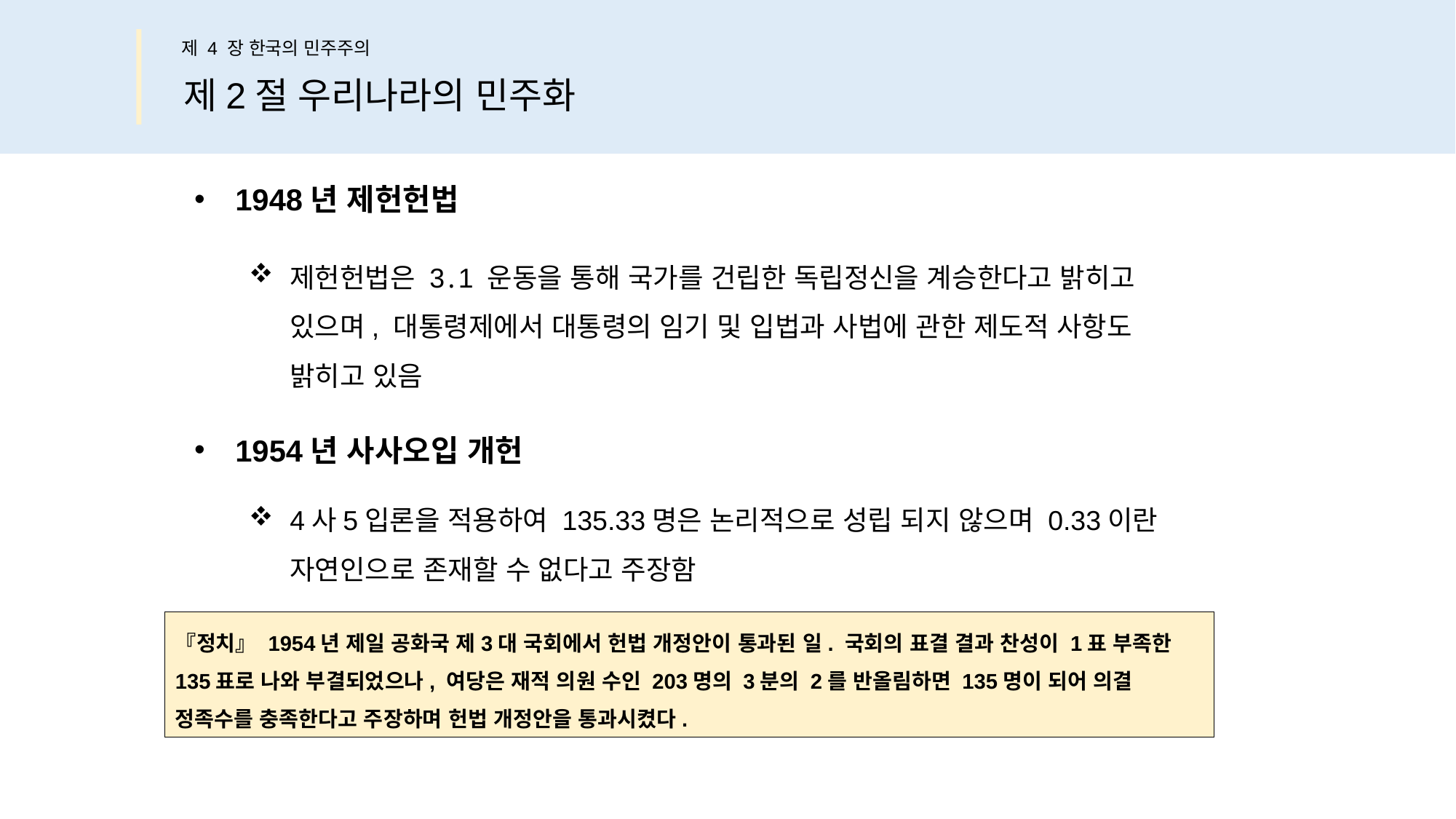

제 4 장 한국의 민주주의
제2절 우리나라의 민주화
1948년 제헌헌법

제헌헌법은 3․1 운동을 통해 국가를 건립한 독립정신을 계승한다고 밝히고
있으며, 대통령제에서 대통령의 임기 및 입법과 사법에 관한 제도적 사항도
밝히고 있음

1954년 사사오입 개헌

4사5입론을 적용하여 135.33명은 논리적으로 성립 되지 않으며 0.33이란
자연인으로 존재할 수 없다고 주장함
『정치』 1954년 제일 공화국 제3대 국회에서 헌법 개정안이 통과된 일. 국회의 표결 결과 찬성이 1표 부족한 135표로 나와 부결되었으나, 여당은 재적 의원 수인 203명의 3분의 2를 반올림하면 135명이 되어 의결 정족수를 충족한다고 주장하며 헌법 개정안을 통과시켰다.